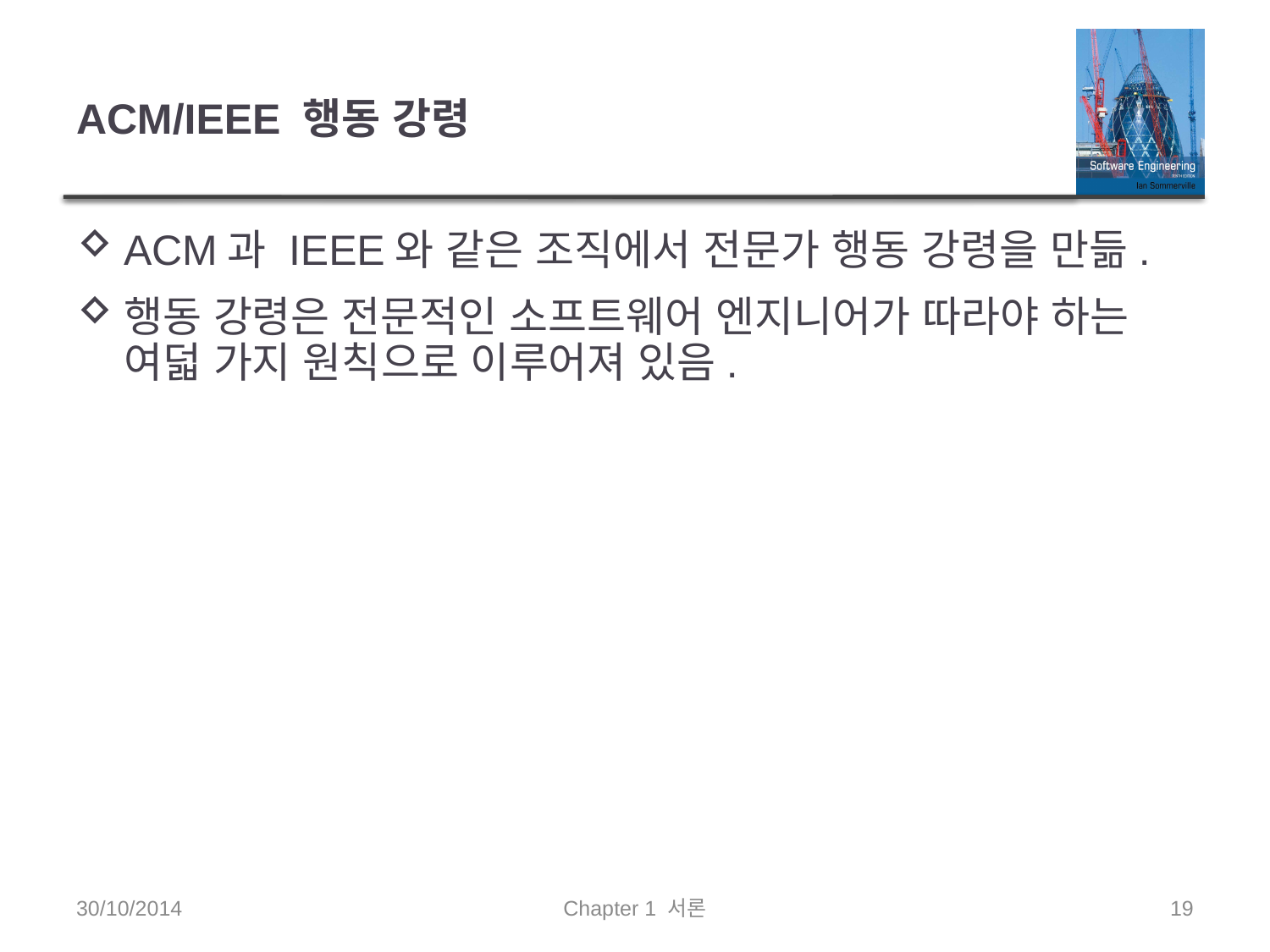

# ACM/IEEE 행동 강령
ACM과 IEEE와 같은 조직에서 전문가 행동 강령을 만듦.
행동 강령은 전문적인 소프트웨어 엔지니어가 따라야 하는 여덟 가지 원칙으로 이루어져 있음.
30/10/2014
Chapter 1 서론
19